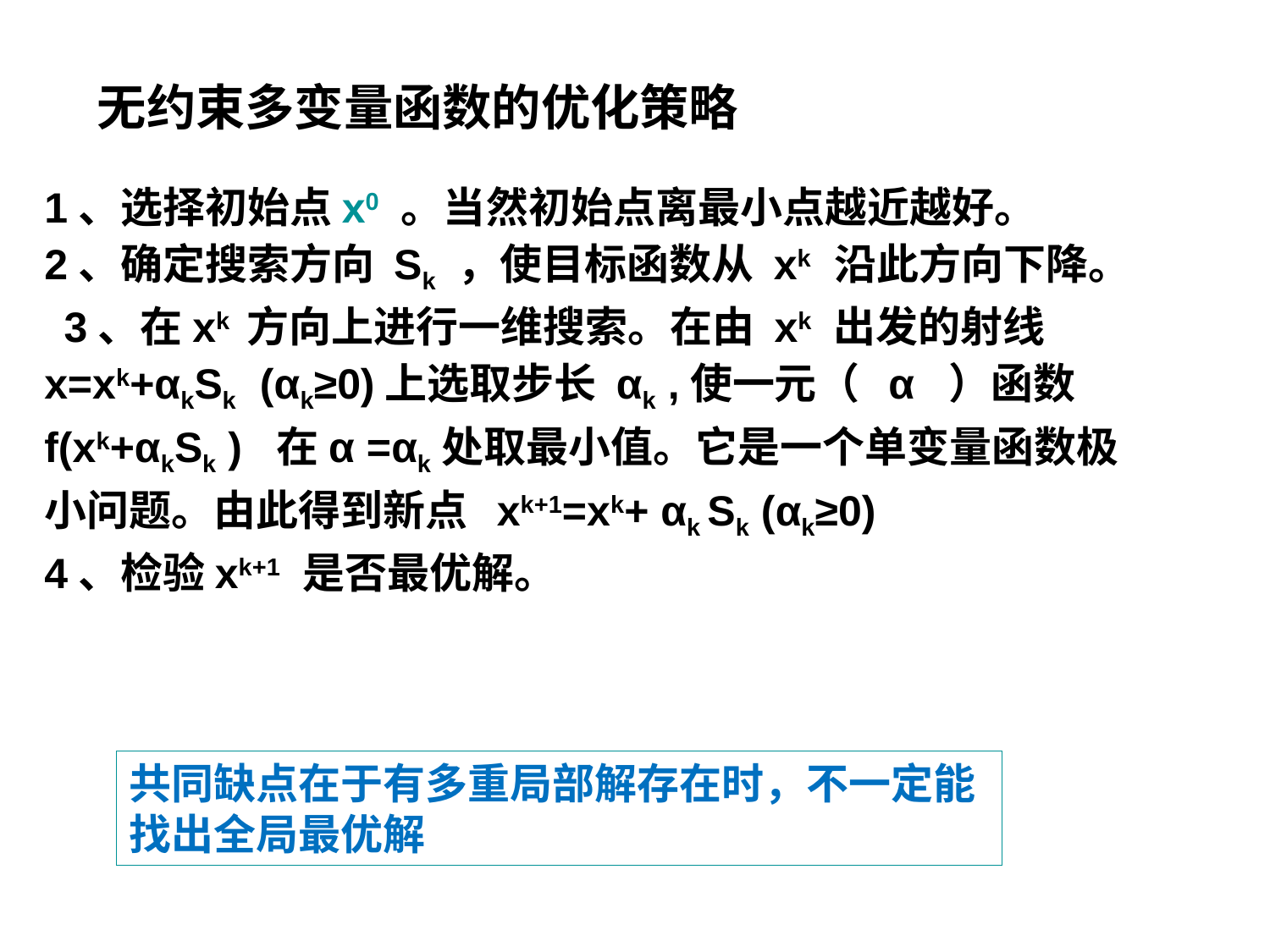

无约束多变量函数的优化策略
1、选择初始点x0 。当然初始点离最小点越近越好。
2、确定搜索方向 Sk ，使目标函数从 xk  沿此方向下降。    3、在xk 方向上进行一维搜索。在由 xk 出发的射线  x=xk+αkSk  (αk≥0)上选取步长 αk ,使一元（  α  ）函数 f(xk+αkSk )  在α =αk处取最小值。它是一个单变量函数极小问题。由此得到新点  xk+1=xk+ αk Sk (αk≥0)
4、检验xk+1 是否最优解。
共同缺点在于有多重局部解存在时，不一定能找出全局最优解